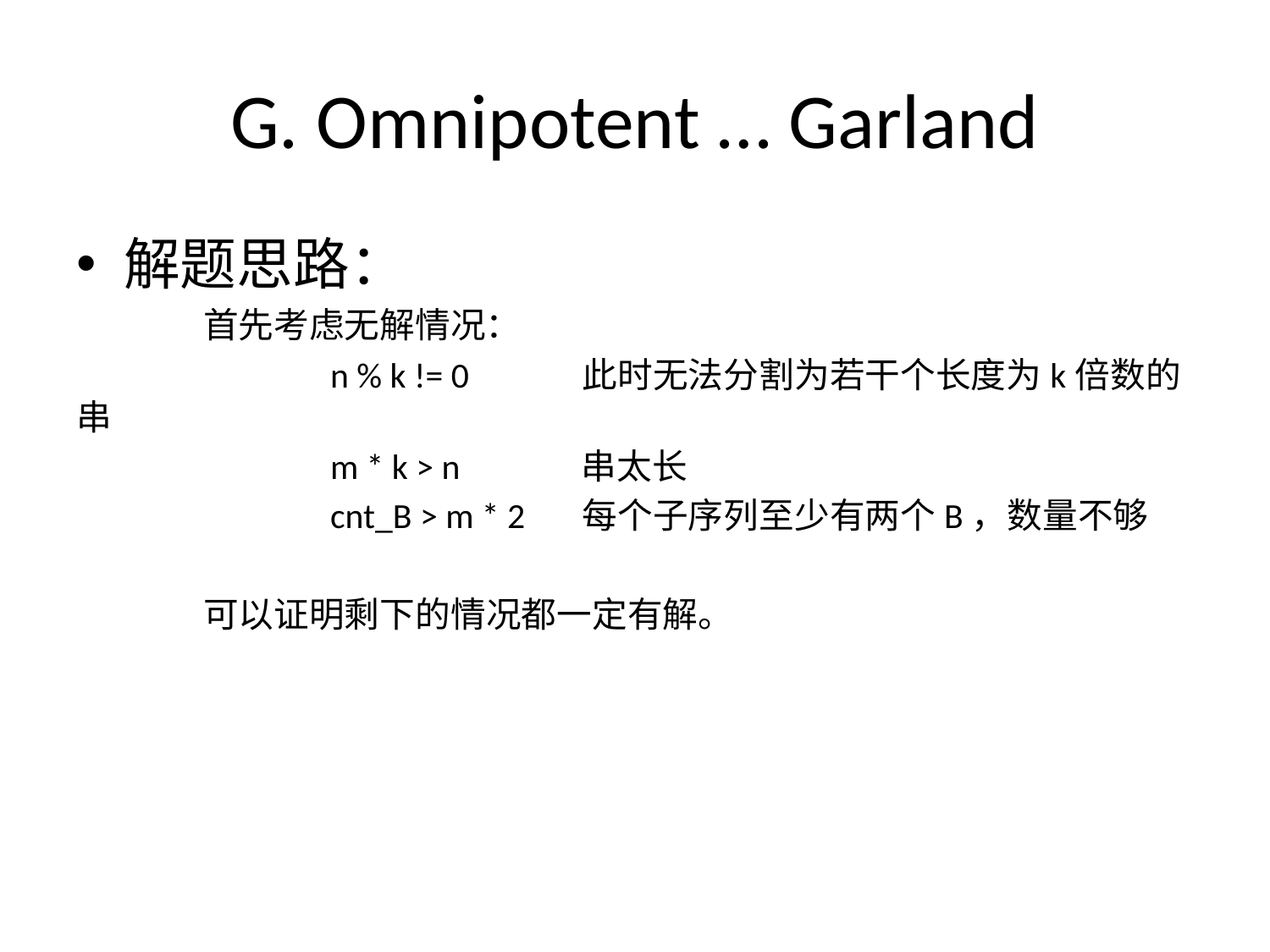

# G. Omnipotent … Garland
解题思路：
	首先考虑无解情况：
		n % k != 0             此时无法分割为若干个长度为k倍数的串
		m * k > n              串太长
		cnt_B > m * 2      每个子序列至少有两个B，数量不够

	可以证明剩下的情况都一定有解。